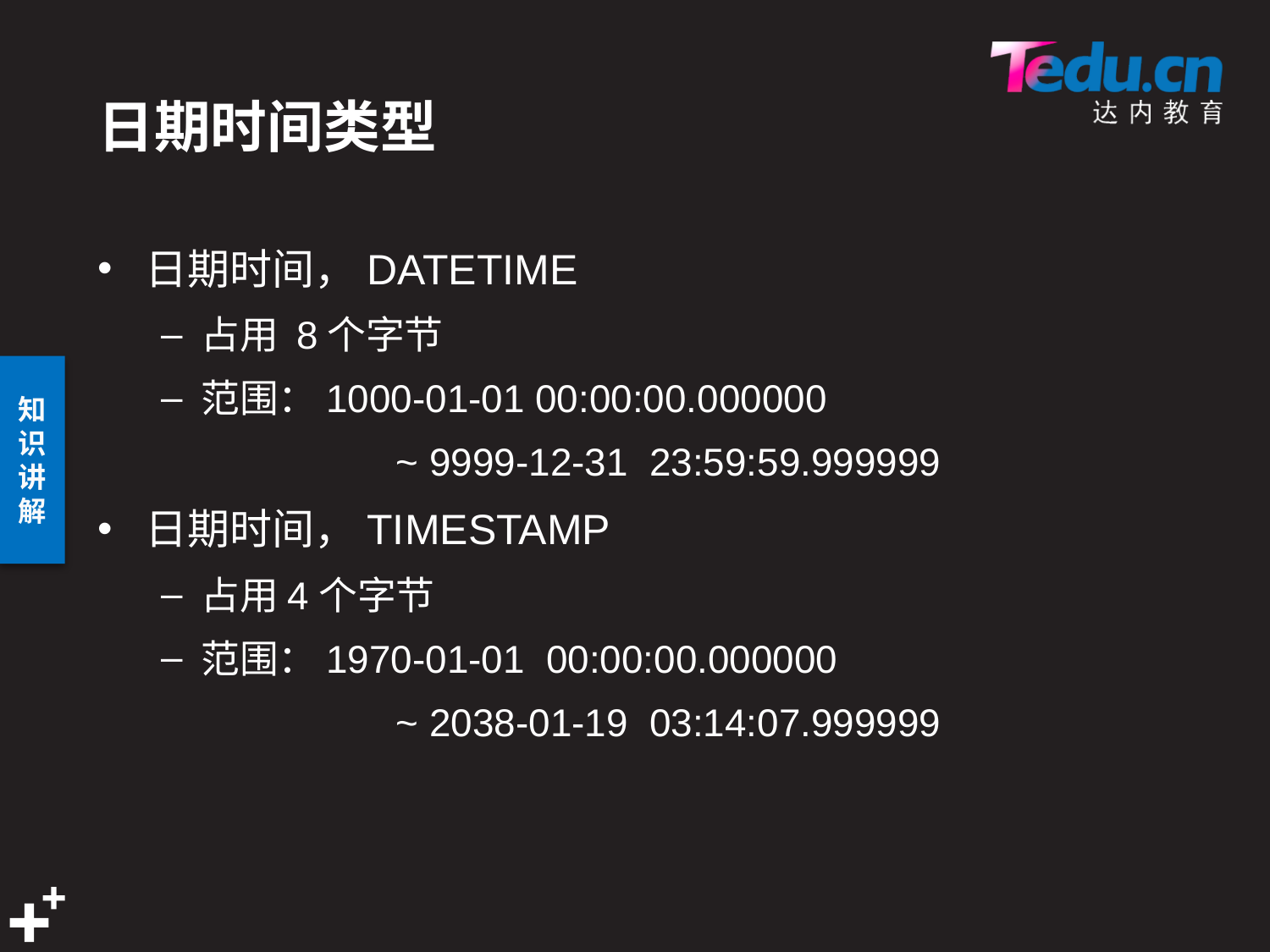

# 日期时间类型
日期时间，DATETIME
占用 8个字节
范围：1000-01-01 00:00:00.000000
	          ~ 9999-12-31  23:59:59.999999
日期时间，TIMESTAMP
占用4个字节
范围：1970-01-01  00:00:00.000000
	          ~ 2038-01-19  03:14:07.999999